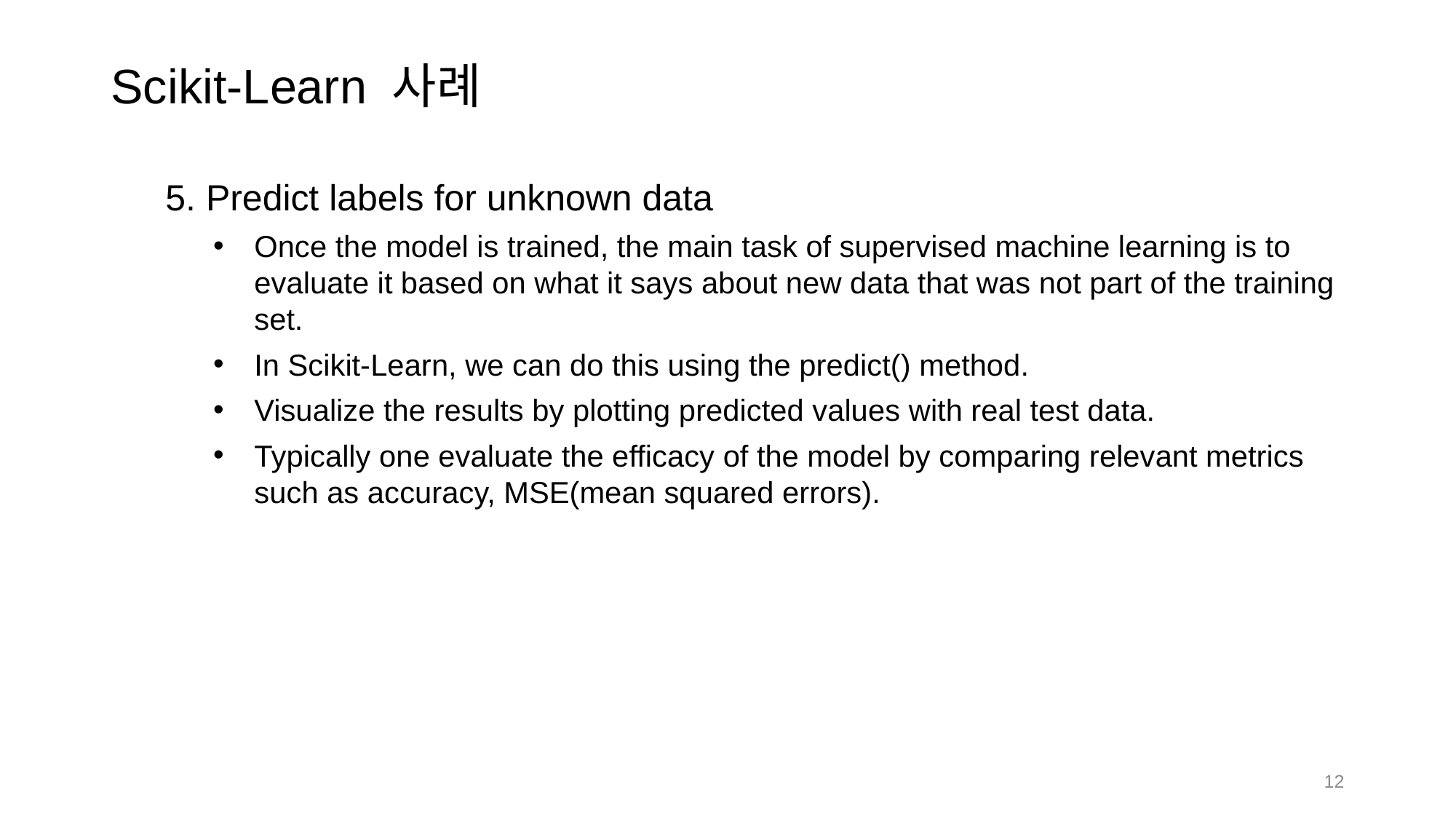

# Scikit-Learn 사례
5. Predict labels for unknown data
Once the model is trained, the main task of supervised machine learning is to evaluate it based on what it says about new data that was not part of the training set.
In Scikit-Learn, we can do this using the predict() method.
Visualize the results by plotting predicted values with real test data.
Typically one evaluate the efficacy of the model by comparing relevant metrics such as accuracy, MSE(mean squared errors).

12